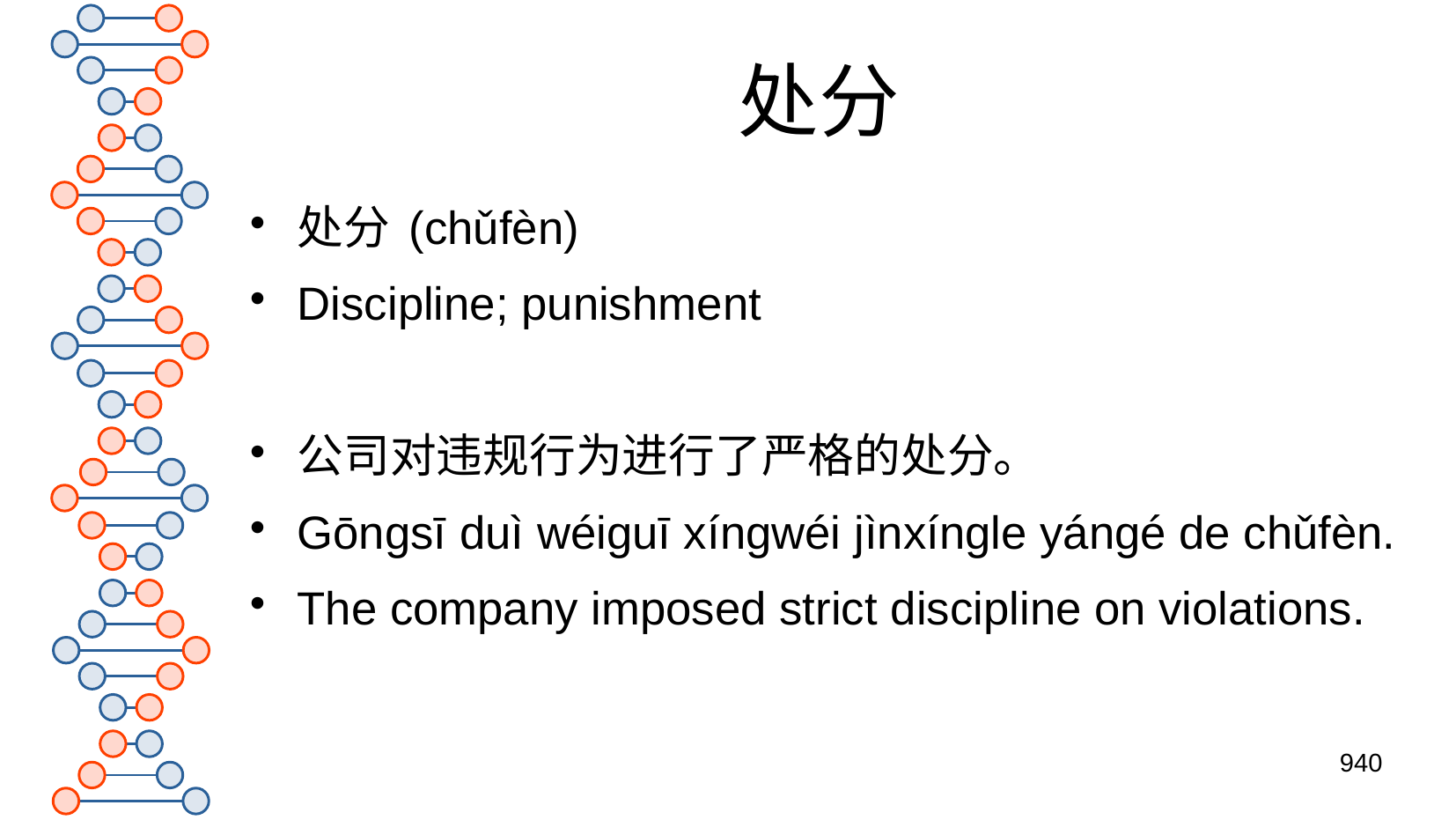

# 处分
处分 (chǔfèn)
Discipline; punishment

公司对违规行为进行了严格的处分。
Gōngsī duì wéiguī xíngwéi jìnxíngle yángé de chǔfèn.
The company imposed strict discipline on violations.

940